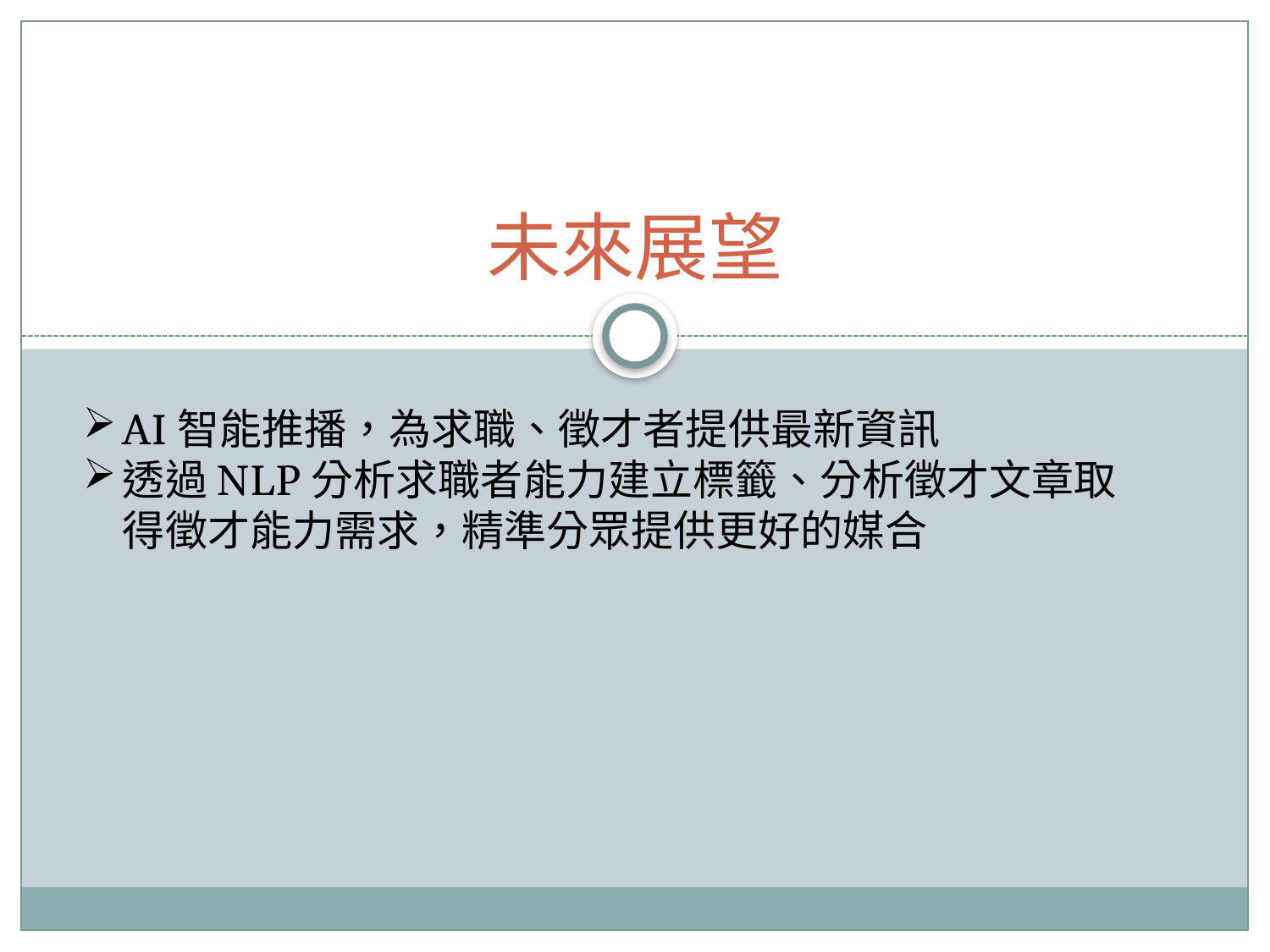

# 未來展望
AI智能推播，為求職、徵才者提供最新資訊
透過NLP分析求職者能力建立標籤、分析徵才文章取得徵才能力需求，精準分眾提供更好的媒合